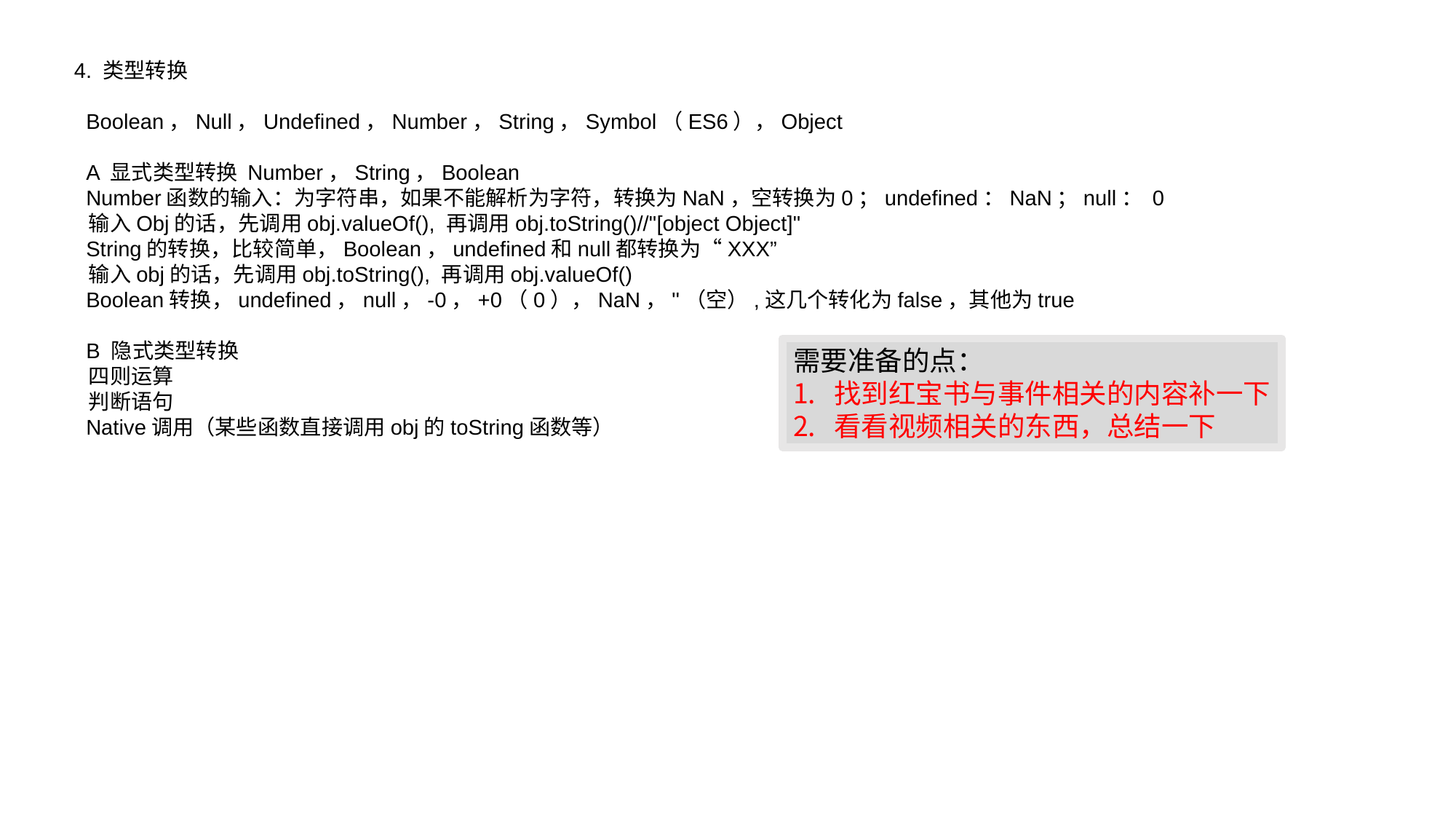

4. 类型转换

  Boolean，Null，Undefined，Number，String，Symbol（ES6），Object

  A 显式类型转换 Number，String，Boolean
  Number函数的输入：为字符串，如果不能解析为字符，转换为NaN，空转换为0；undefined：NaN；null： 0
  输入Obj的话，先调用obj.valueOf(), 再调用obj.toString()//"[object Object]"
  String的转换，比较简单，Boolean，undefined和null都转换为“XXX”
  输入obj的话，先调用obj.toString(), 再调用obj.valueOf()
  Boolean转换，undefined，null，-0，+0（0），NaN，''（空）,这几个转化为false，其他为true

  B 隐式类型转换
  四则运算
  判断语句
  Native调用（某些函数直接调用obj的toString函数等）
需要准备的点：
找到红宝书与事件相关的内容补一下
看看视频相关的东西，总结一下